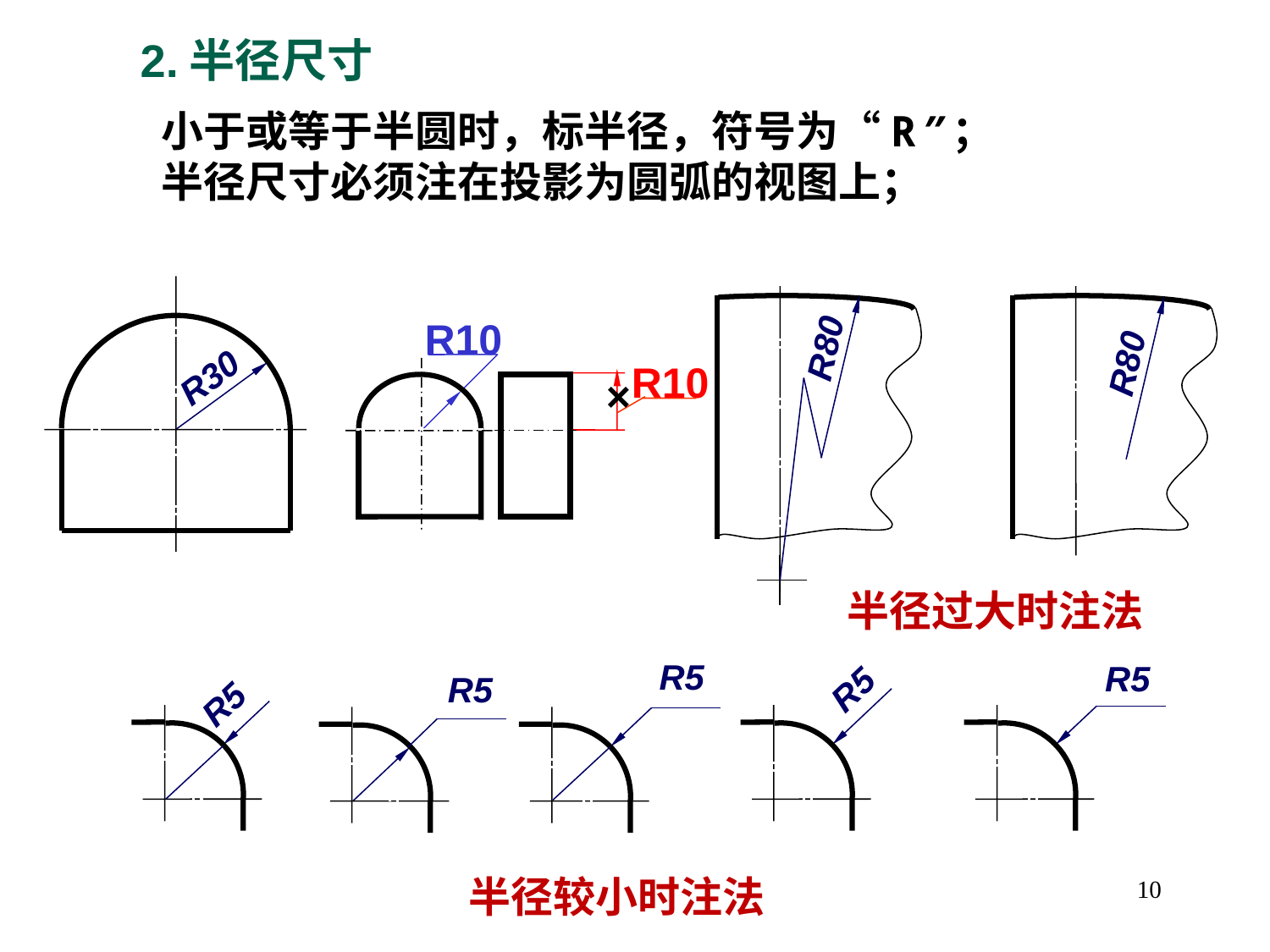

2.半径尺寸
小于或等于半圆时，标半径，符号为“R”；
半径尺寸必须注在投影为圆弧的视图上；

R10

R80
R80
R30
R10

×
半径过大时注法
R5
R5
R5
R5
R5

半径较小时注法
10